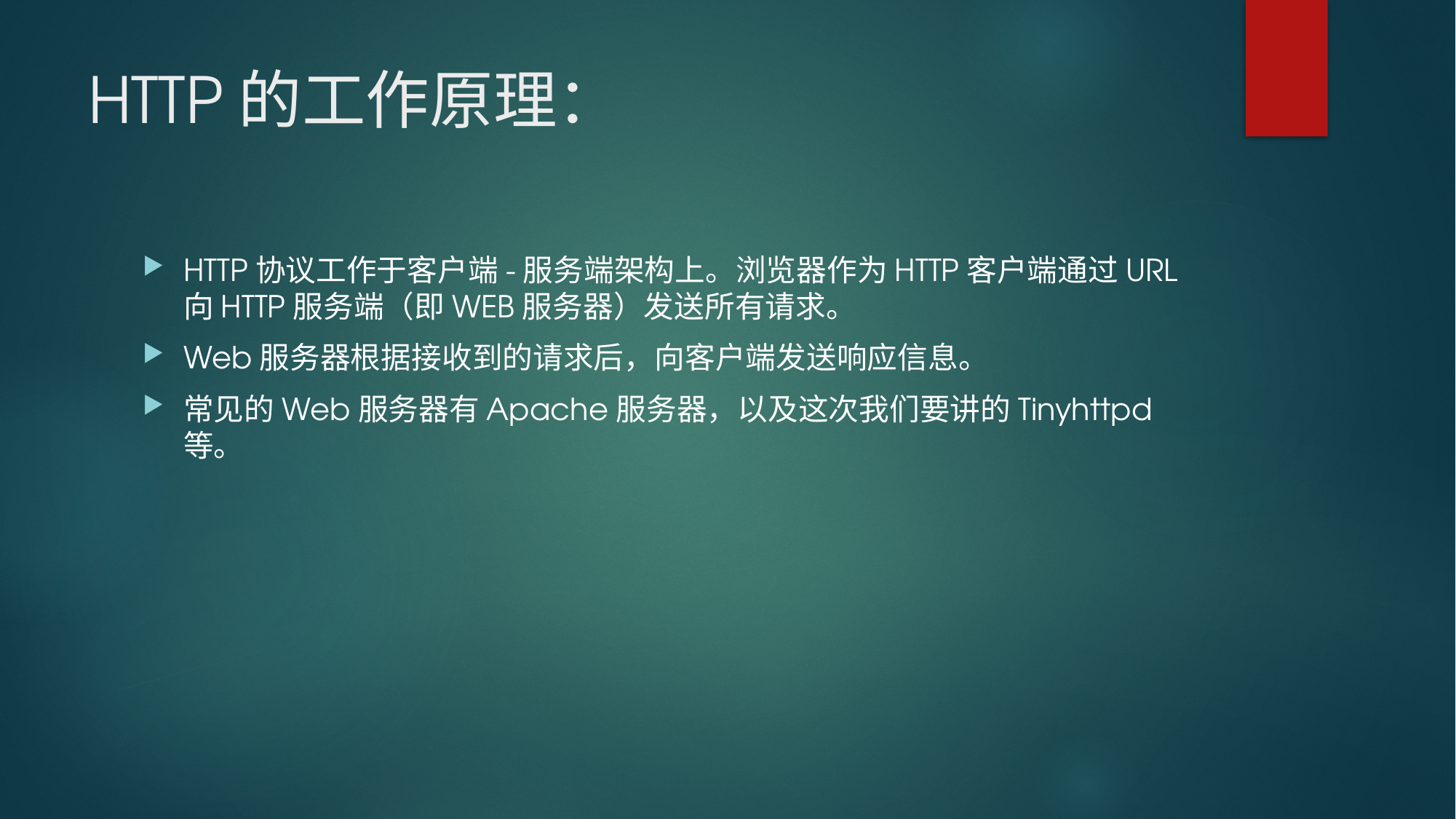

# HTTP的工作原理：
HTTP协议工作于客户端-服务端架构上。浏览器作为HTTP客户端通过URL向HTTP服务端（即WEB服务器）发送所有请求。
Web服务器根据接收到的请求后，向客户端发送响应信息。
常见的Web服务器有Apache服务器，以及这次我们要讲的Tinyhttpd等。